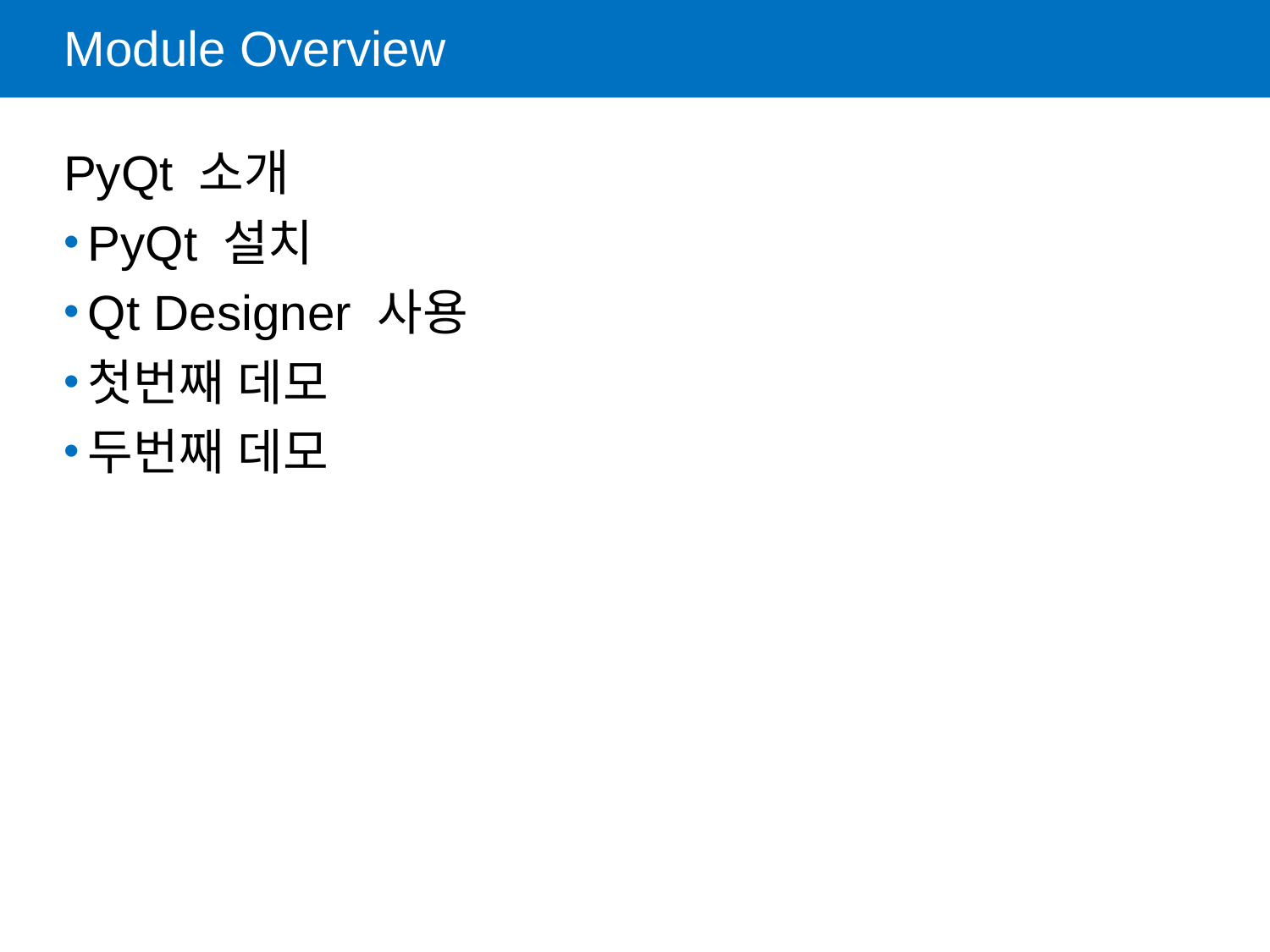

# Module Overview
PyQt 소개
PyQt 설치
Qt Designer 사용
첫번째 데모
두번째 데모